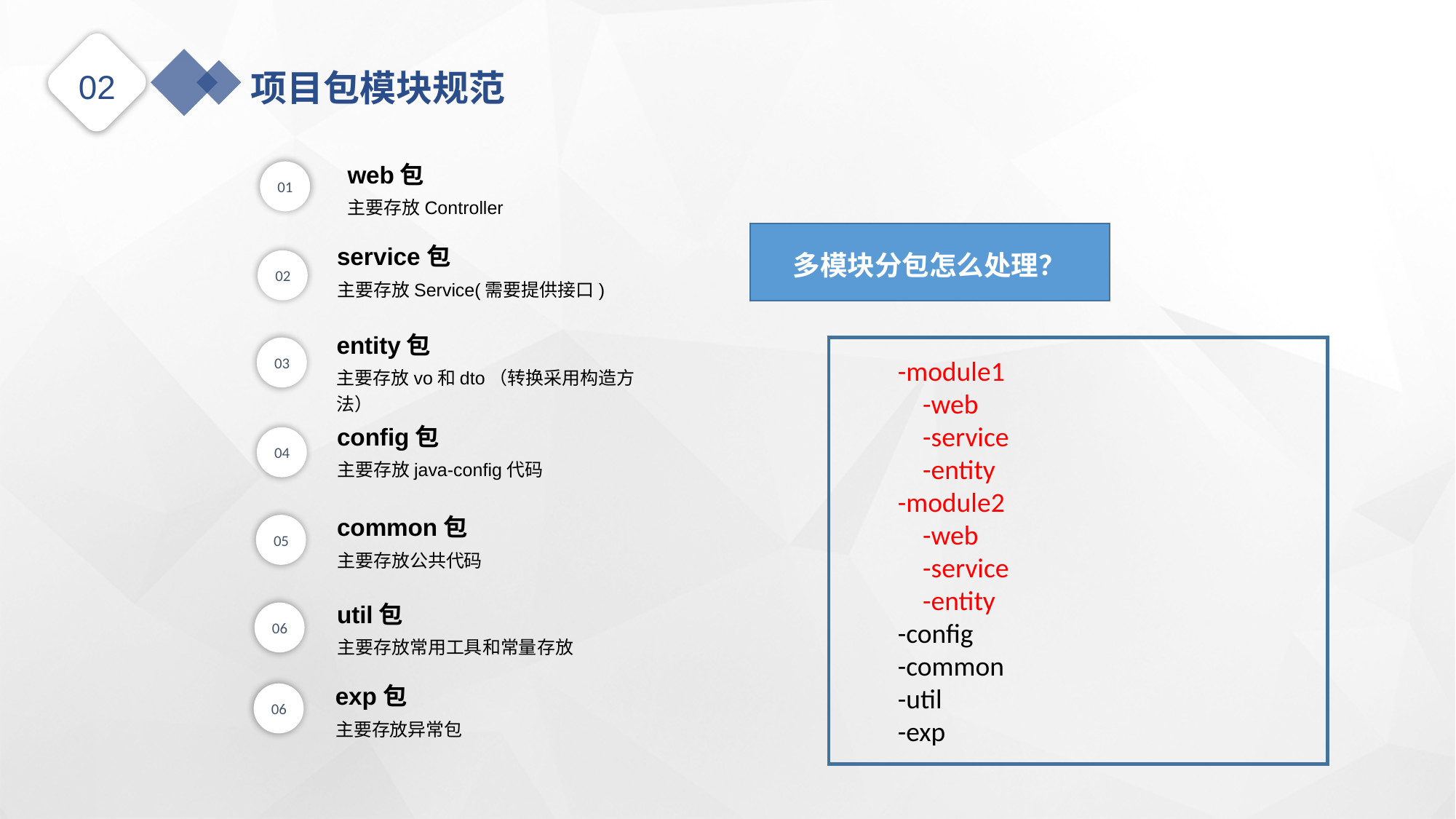

02

项目包模块规范
web包
主要存放Controller

01

多模块分包怎么处理？
service包
主要存放Service(需要提供接口)

02
entity包
主要存放vo和dto（转换采用构造方法）

03

-module1
    -web
    -service
    -entity
-module2
    -web
    -service
    -entity
-config
-common
-util
-exp
config包
主要存放java-config代码

04
common包
主要存放公共代码

05
util包
主要存放常用工具和常量存放

06
exp包
主要存放异常包

06